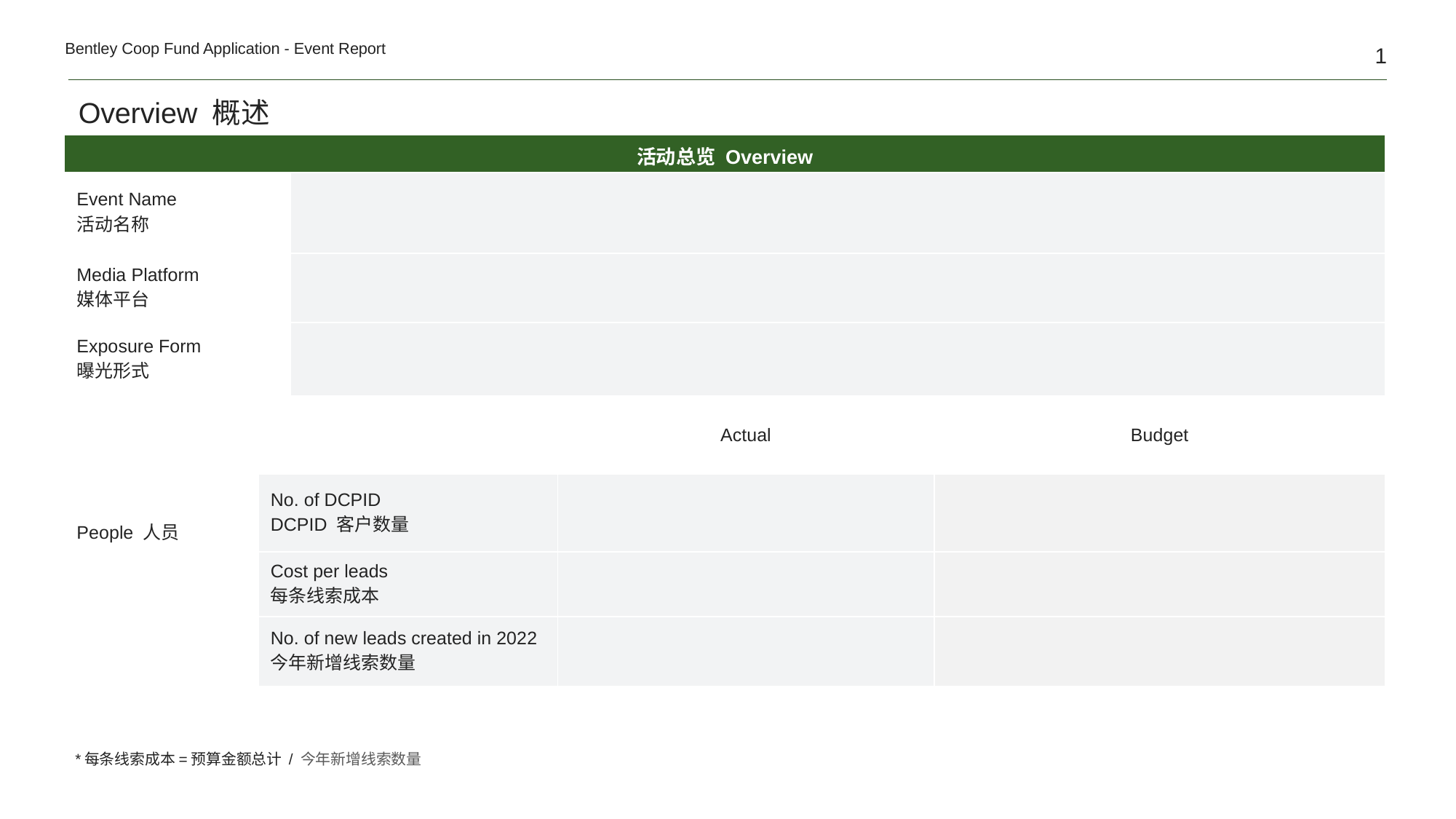

1
Bentley Coop Fund Application - Event Report
# Overview 概述
| 活动总览 Overview |  |  |  |  |
| --- | --- | --- | --- | --- |
| Event Name 活动名称 |  |  |  |  |
| Media Platform 媒体平台 |  |  |  |  |
| Exposure Form 曝光形式 |  |  |  |  |
| People 人员 |  |  | Actual | Budget |
|  | No. of DCPID DCPID 客户数量 |  |  |  |
|  | Cost per leads 每条线索成本 |  |  |  |
|  | No. of new leads created in 2022 今年新增线索数量 |  |  |  |
*每条线索成本=预算金额总计 / 今年新增线索数量